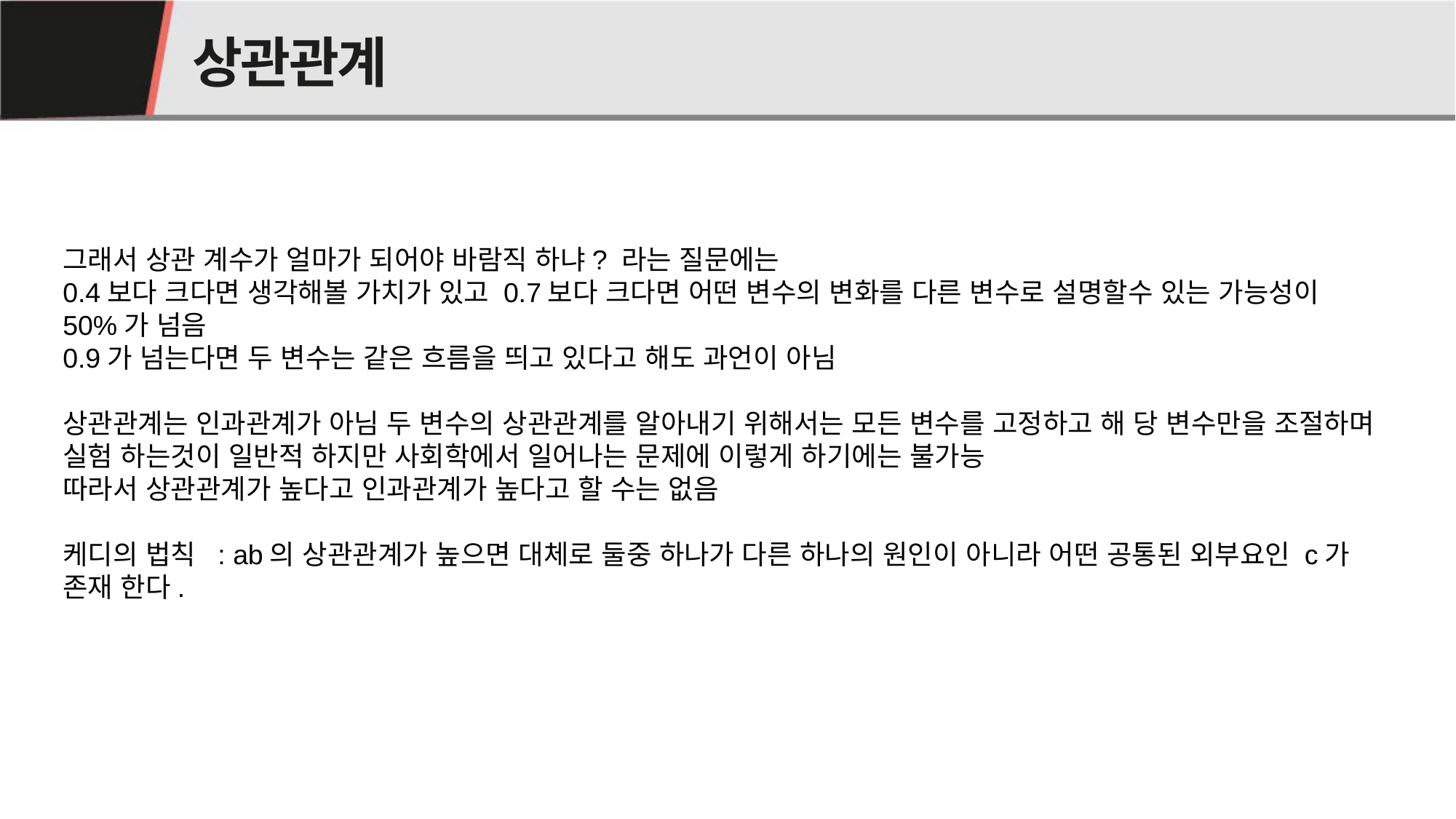

# 상관관계
02
그래서 상관 계수가 얼마가 되어야 바람직 하냐? 라는 질문에는
0.4보다 크다면 생각해볼 가치가 있고 0.7보다 크다면 어떤 변수의 변화를 다른 변수로 설명할수 있는 가능성이 50%가 넘음
0.9가 넘는다면 두 변수는 같은 흐름을 띄고 있다고 해도 과언이 아님

상관관계는 인과관계가 아님 두 변수의 상관관계를 알아내기 위해서는 모든 변수를 고정하고 해 당 변수만을 조절하며 실험 하는것이 일반적 하지만 사회학에서 일어나는 문제에 이렇게 하기에는 불가능
따라서 상관관계가 높다고 인과관계가 높다고 할 수는 없음

케디의 법칙  : ab의 상관관계가 높으면 대체로 둘중 하나가 다른 하나의 원인이 아니라 어떤 공통된 외부요인 c가 존재 한다.